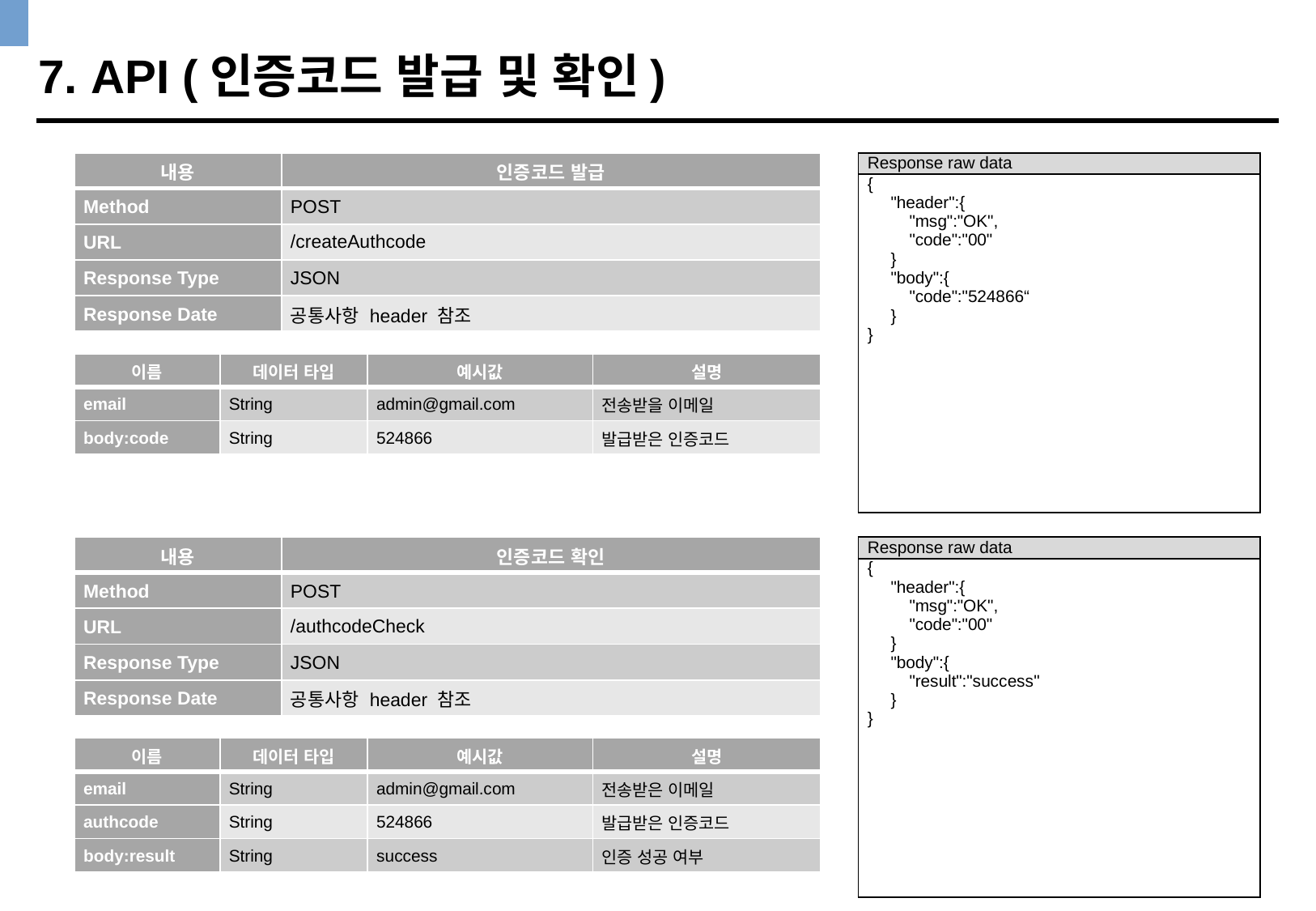

7. API (인증코드 발급 및 확인)
| 내용 | 인증코드 발급 |
| --- | --- |
| Method | POST |
| URL | /createAuthcode |
| Response Type | JSON |
| Response Date | 공통사항 header 참조 |
| Response raw data |
| --- |
| { "header":{ "msg":"OK", "code":"00" } "body":{ "code":"524866“ } } |
| 이름 | 데이터 타입 | 예시값 | 설명 |
| --- | --- | --- | --- |
| email | String | admin@gmail.com | 전송받을 이메일 |
| body:code | String | 524866 | 발급받은 인증코드 |
| 내용 | 인증코드 확인 |
| --- | --- |
| Method | POST |
| URL | /authcodeCheck |
| Response Type | JSON |
| Response Date | 공통사항 header 참조 |
| Response raw data |
| --- |
| { "header":{ "msg":"OK", "code":"00" } "body":{ "result":"success" } } |
| 이름 | 데이터 타입 | 예시값 | 설명 |
| --- | --- | --- | --- |
| email | String | admin@gmail.com | 전송받은 이메일 |
| authcode | String | 524866 | 발급받은 인증코드 |
| body:result | String | success | 인증 성공 여부 |